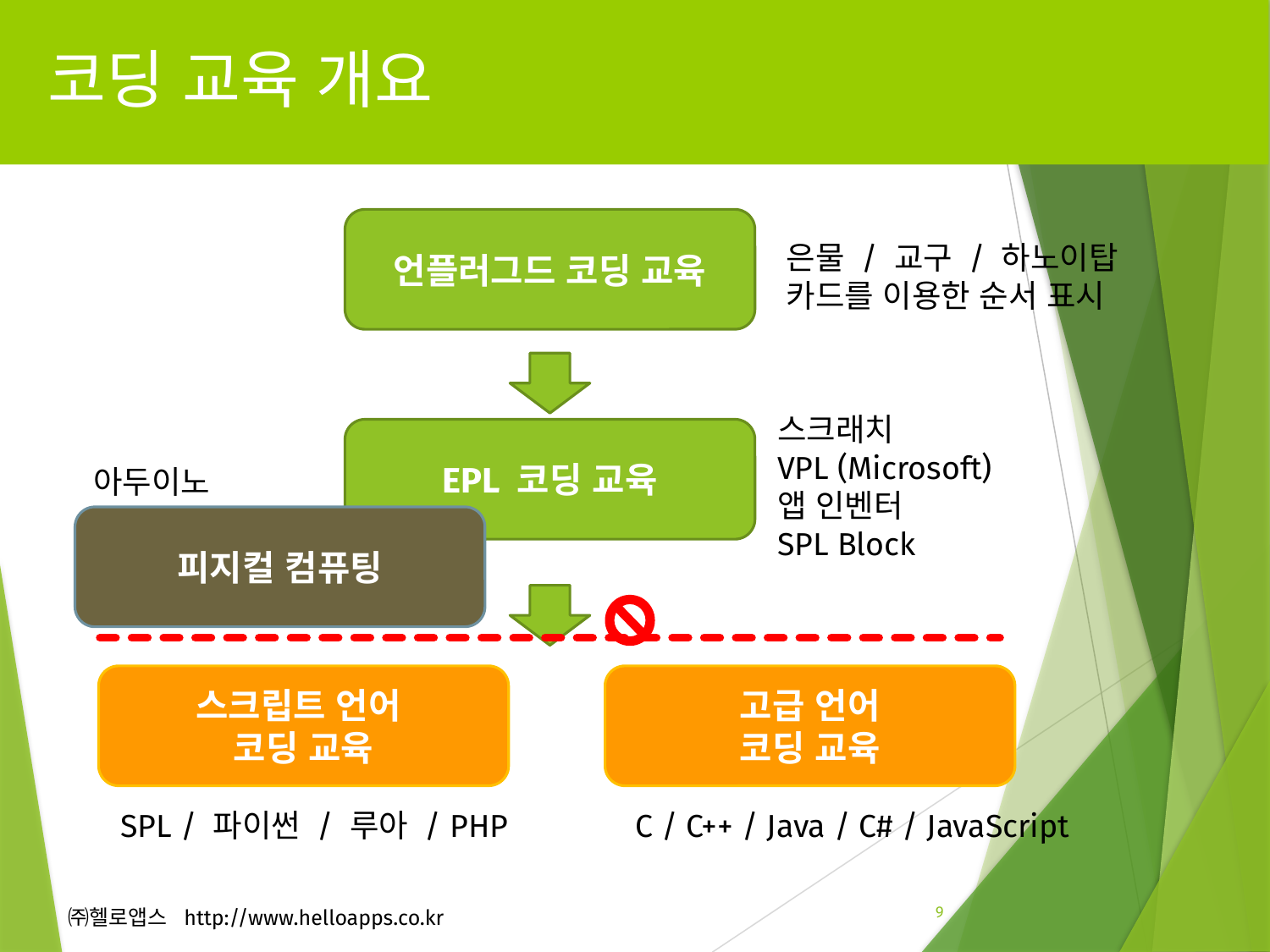

# 코딩 교육 개요
언플러그드 코딩 교육
은물 / 교구 / 하노이탑
카드를 이용한 순서 표시

스크래치
VPL (Microsoft)
앱 인벤터
SPL Block
EPL 코딩 교육
아두이노
피지컬 컴퓨팅

스크립트 언어
코딩 교육
고급 언어
코딩 교육
SPL / 파이썬 / 루아 / PHP
C / C++ / Java / C# / JavaScript
9